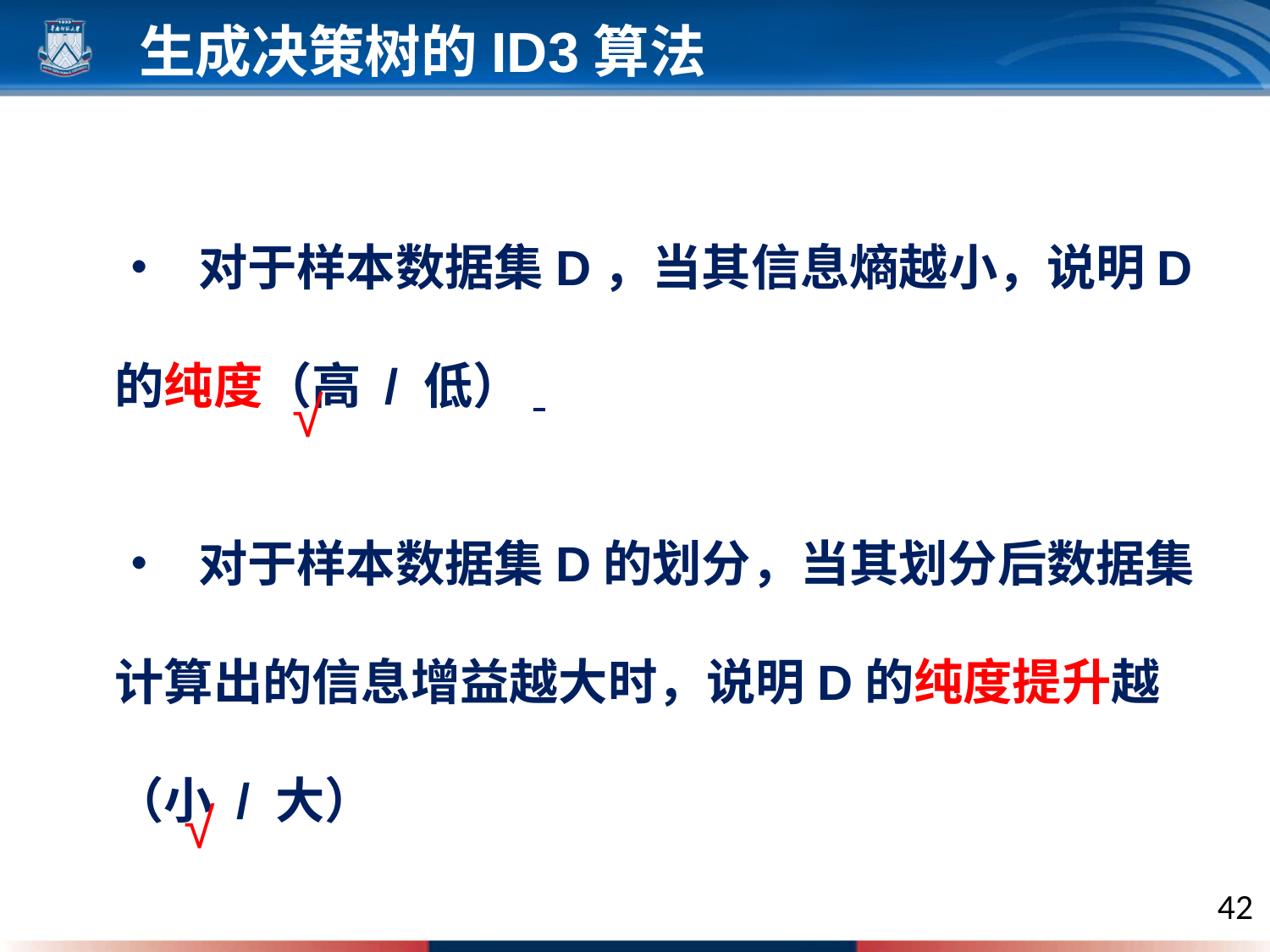

生成决策树的ID3算法
•  对于样本数据集D，当其信息熵越小，说明D的纯度（高 / 低）

•  对于样本数据集D的划分，当其划分后数据集计算出的信息增益越大时，说明D的纯度提升越（小 / 大）
√
√